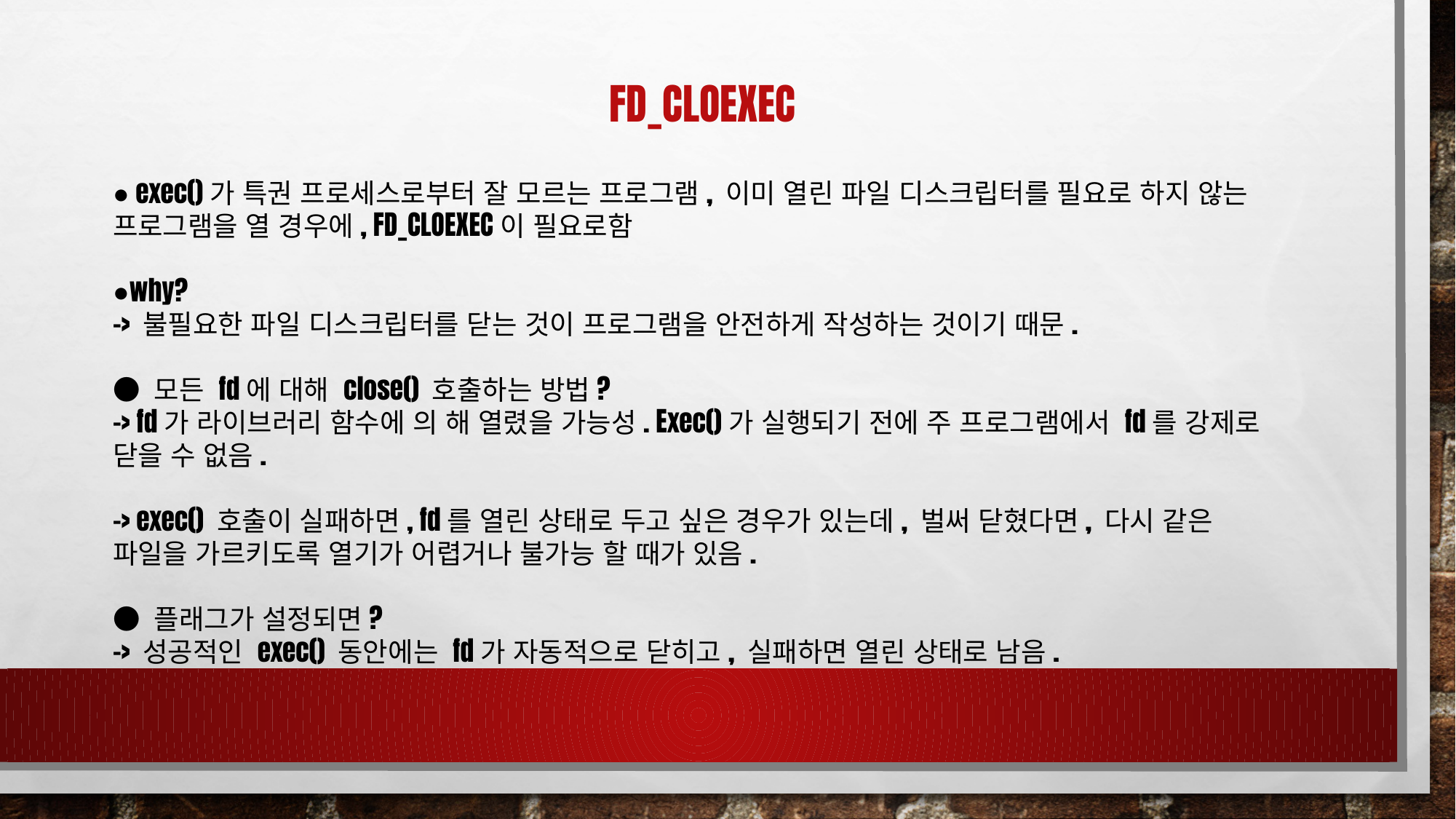

# FD_CLOEXEC
● exec()가 특권 프로세스로부터 잘 모르는 프로그램, 이미 열린 파일 디스크립터를 필요로 하지 않는 프로그램을 열 경우에, FD_CLOEXEC이 필요로함

●why?
-> 불필요한 파일 디스크립터를 닫는 것이 프로그램을 안전하게 작성하는 것이기 때문.

● 모든 fd에 대해 close() 호출하는 방법?
-> fd가 라이브러리 함수에 의 해 열렸을 가능성. Exec()가 실행되기 전에 주 프로그램에서 fd를 강제로 닫을 수 없음.

-> exec() 호출이 실패하면, fd를 열린 상태로 두고 싶은 경우가 있는데, 벌써 닫혔다면, 다시 같은 파일을 가르키도록 열기가 어렵거나 불가능 할 때가 있음.

● 플래그가 설정되면?
-> 성공적인 exec() 동안에는 fd가 자동적으로 닫히고, 실패하면 열린 상태로 남음.